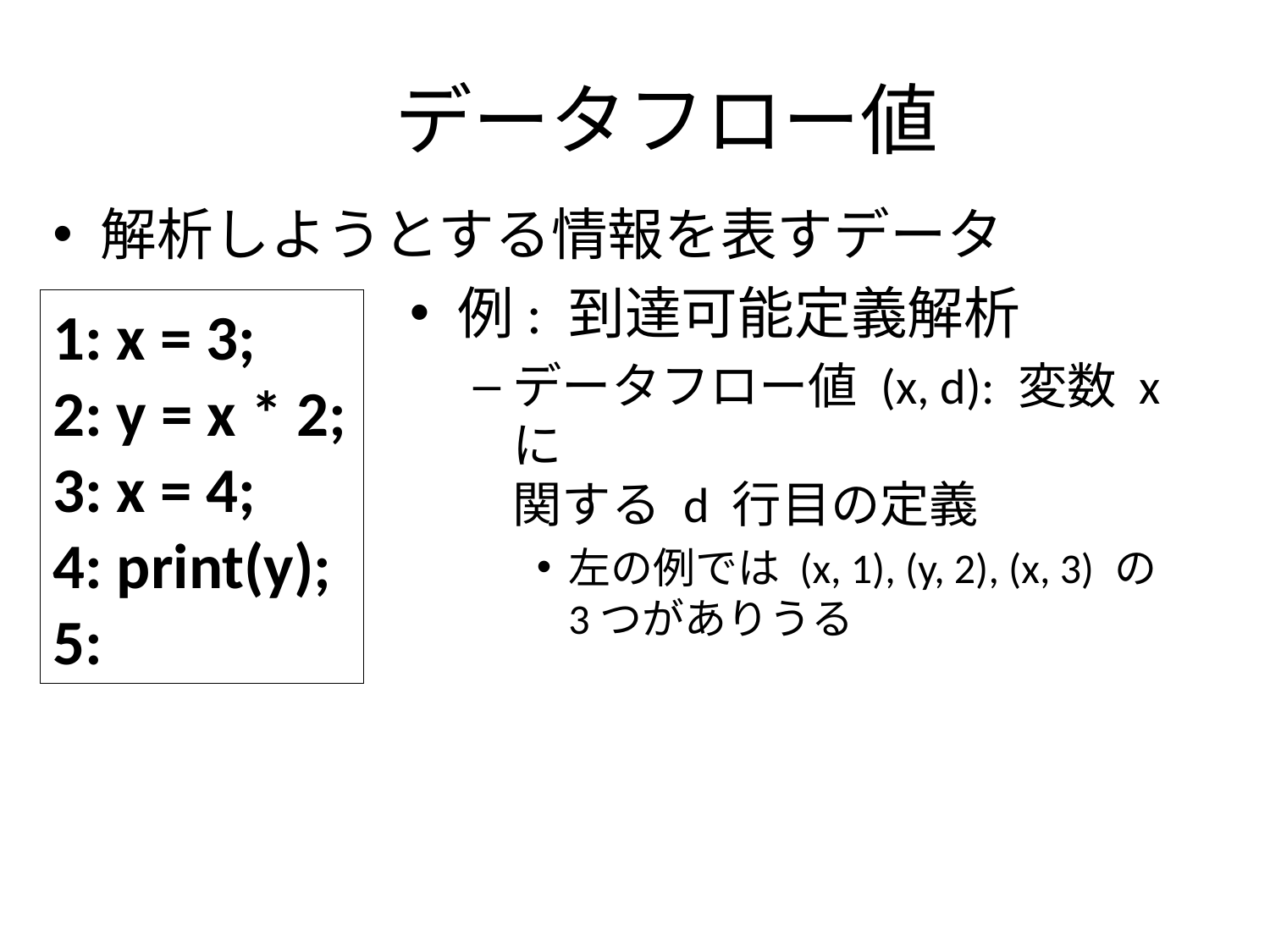

# データフロー値

解析しようとする情報を表すデータ
例: 到達可能定義解析
データフロー値 (x, d): 変数 x に
関する d 行目の定義
左の例では (x, 1), (y, 2), (x, 3) の
3つがありうる
1: x = 3;
2: y = x * 2;
3: x = 4;
4: print(y);
5: